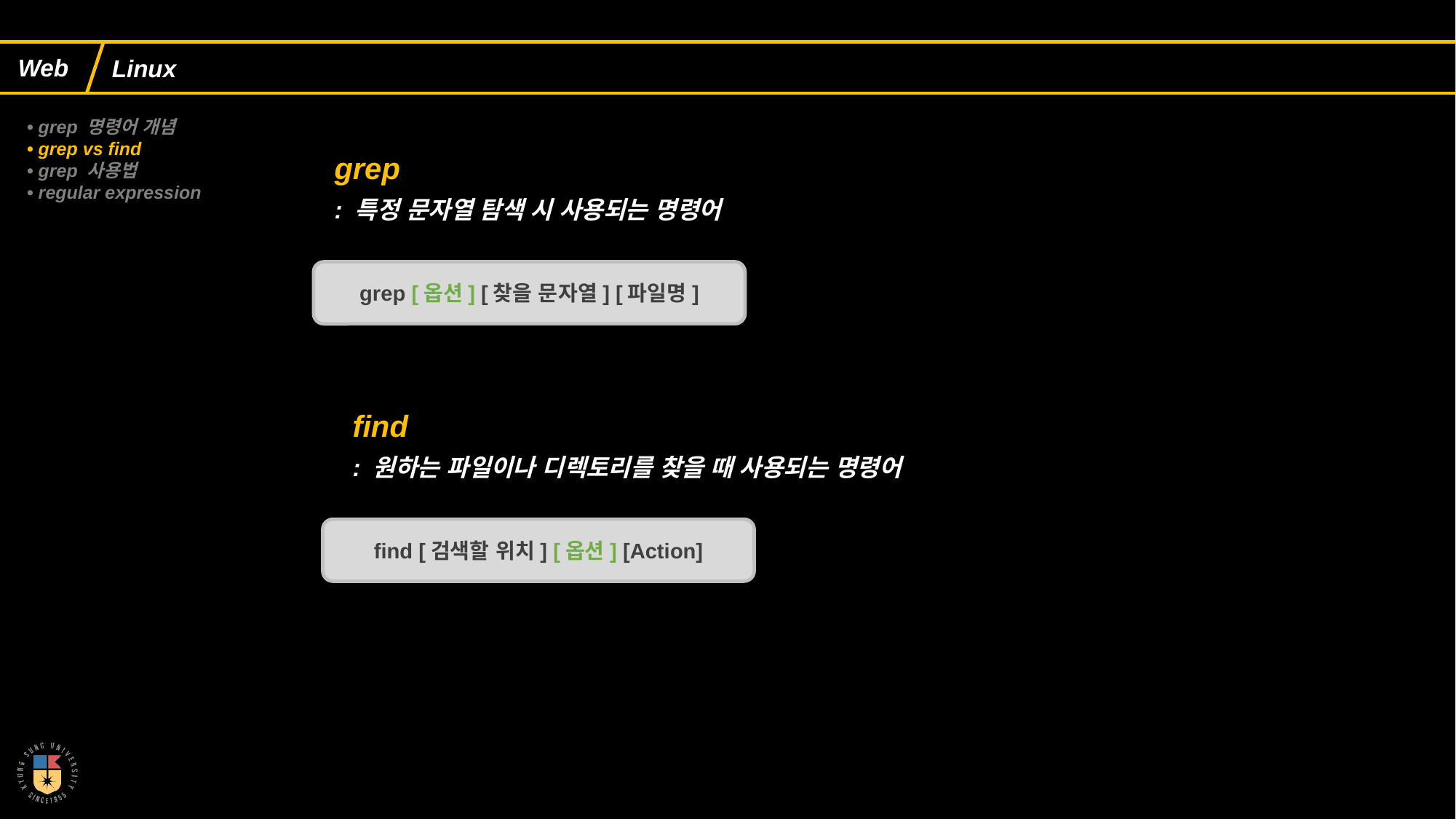

Linux
• grep 명령어 개념
• grep vs find
• grep 사용법
• regular expression
grep

: 특정 문자열 탐색 시 사용되는 명령어
grep [옵션] [찾을 문자열] [파일명]
find

: 원하는 파일이나 디렉토리를 찾을 때 사용되는 명령어
find [검색할 위치] [옵션] [Action]